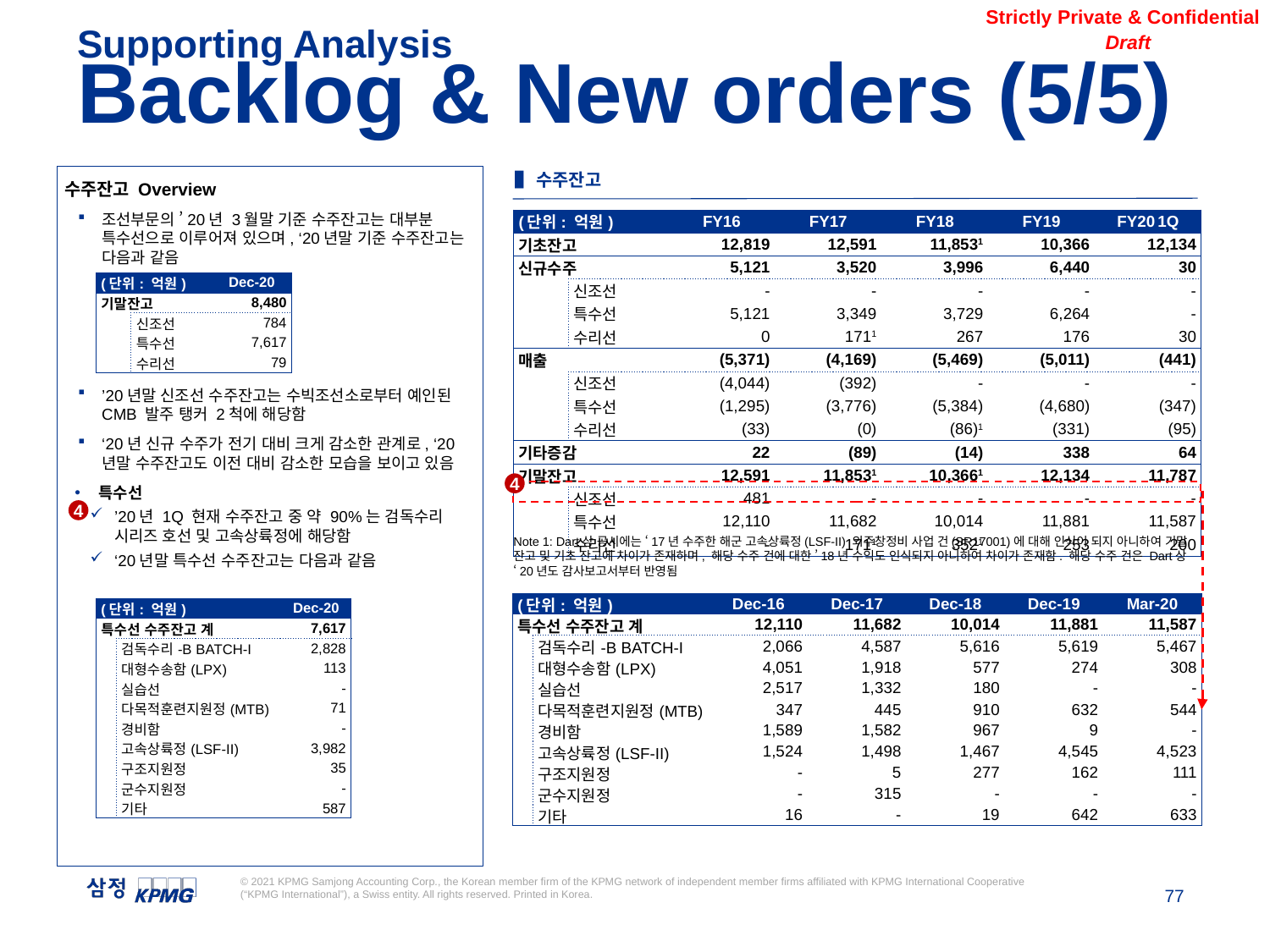

Supporting Analysis
Backlog & New orders (5/5)
▌수주잔고

수주잔고 Overview
조선부문의 ’20년 3월말 기준 수주잔고는 대부분 특수선으로 이루어져 있으며, ‘20년말 기준 수주잔고는 다음과 같음

’20년말 신조선 수주잔고는 수빅조선소로부터 예인된 CMB 발주 탱커 2척에 해당함
‘20년 신규 수주가 전기 대비 크게 감소한 관계로, ‘20년말 수주잔고도 이전 대비 감소한 모습을 보이고 있음
특수선
’20년 1Q 현재 수주잔고 중 약 90%는 검독수리 시리즈 호선 및 고속상륙정에 해당함
‘20년말 특수선 수주잔고는 다음과 같음
| (단위: 억원) |  | FY16 | FY17 | FY18 | FY19 | FY20 1Q |
| --- | --- | --- | --- | --- | --- | --- |
| 기초잔고 |  | 12,819 | 12,591 | 11,8531 | 10,366 | 12,134 |
| 신규수주 |  | 5,121 | 3,520 | 3,996 | 6,440 | 30 |
|  | 신조선 | - | - | - | - | - |
|  | 특수선 | 5,121 | 3,349 | 3,729 | 6,264 | - |
|  | 수리선 | 0 | 1711 | 267 | 176 | 30 |
| 매출 |  | (5,371) | (4,169) | (5,469) | (5,011) | (441) |
|  | 신조선 | (4,044) | (392) | - | - | - |
|  | 특수선 | (1,295) | (3,776) | (5,384) | (4,680) | (347) |
|  | 수리선 | (33) | (0) | (86)1 | (331) | (95) |
| 기타증감 |  | 22 | (89) | (14) | 338 | 64 |
| 기말잔고 |  | 12,591 | 11,8531 | 10,3661 | 12,134 | 11,787 |
|  | 신조선 | 481 | - | - | - | - |
|  | 특수선 | 12,110 | 11,682 | 10,014 | 11,881 | 11,587 |
|  | 수리선 | - | 1711 | 3521 | 253 | 200 |
| (단위: 억원) |  | Dec-20 |
| --- | --- | --- |
| 기말잔고 |  | 8,480 |
|  | 신조선 | 784 |
|  | 특수선 | 7,617 |
|  | 수리선 | 79 |
4

4
Note 1: Dart상 공시에는 ‘17년 수주한 해군 고속상륙정(LSF-II) 외주창정비 사업 건(SR17001)에 대해 인식이 되지 아니하여 기말 잔고 및 기초 잔고에 차이가 존재하며, 해당 수주 건에 대한 ’18년 수익도 인식되지 아니하여 차이가 존재함. 해당 수주 건은 Dart상 ‘20년도 감사보고서부터 반영됨
| (단위: 억원) |  | Dec-16 | Dec-17 | Dec-18 | Dec-19 | Mar-20 |
| --- | --- | --- | --- | --- | --- | --- |
| 특수선 수주잔고 계 |  | 12,110 | 11,682 | 10,014 | 11,881 | 11,587 |
|  | 검독수리-B BATCH-I | 2,066 | 4,587 | 5,616 | 5,619 | 5,467 |
|  | 대형수송함(LPX) | 4,051 | 1,918 | 577 | 274 | 308 |
|  | 실습선 | 2,517 | 1,332 | 180 | - | - |
|  | 다목적훈련지원정(MTB) | 347 | 445 | 910 | 632 | 544 |
|  | 경비함 | 1,589 | 1,582 | 967 | 9 | - |
|  | 고속상륙정(LSF-II) | 1,524 | 1,498 | 1,467 | 4,545 | 4,523 |
|  | 구조지원정 | - | 5 | 277 | 162 | 111 |
|  | 군수지원정 | - | 315 | - | - | - |
|  | 기타 | 16 | - | 19 | 642 | 633 |
| (단위: 억원) |  | Dec-20 |
| --- | --- | --- |
| 특수선 수주잔고 계 |  | 7,617 |
|  | 검독수리-B BATCH-I | 2,828 |
|  | 대형수송함(LPX) | 113 |
|  | 실습선 | - |
|  | 다목적훈련지원정(MTB) | 71 |
|  | 경비함 | - |
|  | 고속상륙정(LSF-II) | 3,982 |
|  | 구조지원정 | 35 |
|  | 군수지원정 | - |
|  | 기타 | 587 |